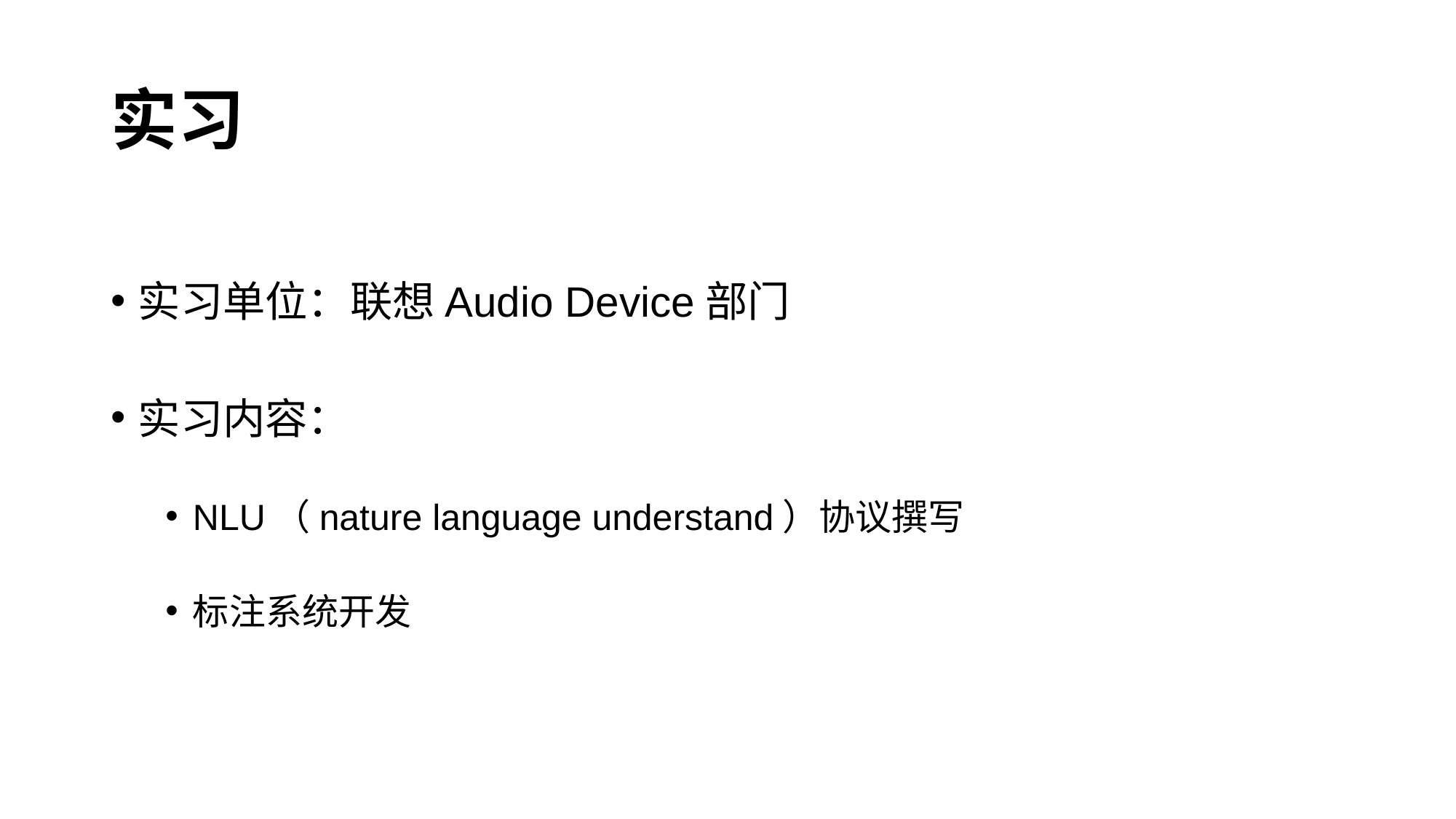

# 实习
实习单位：联想Audio Device部门
实习内容：
NLU（nature language understand）协议撰写
标注系统开发